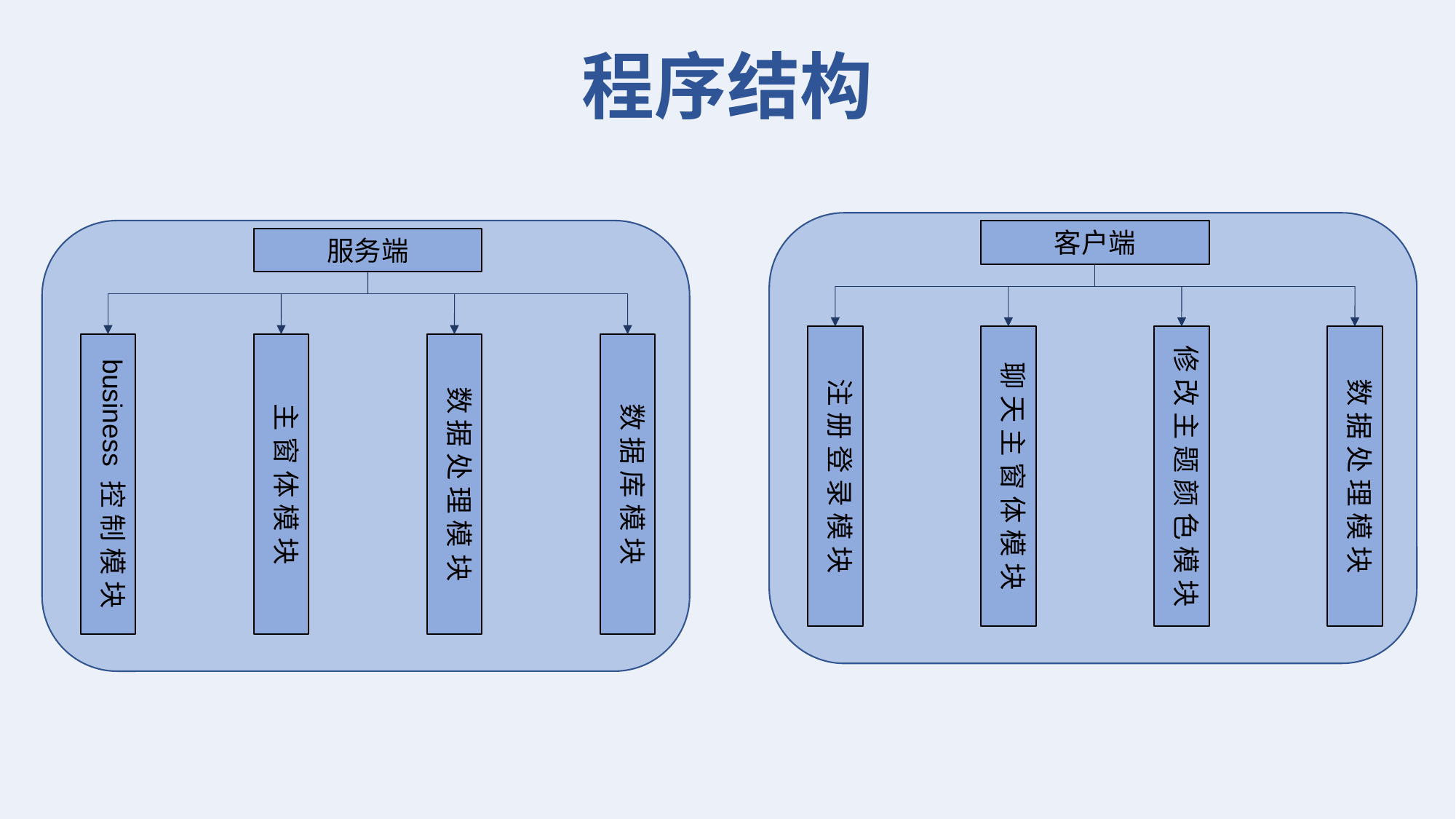

程序结构

客户端
注 册 登 录 模 块
修 改 主 题 颜 色 模 块
数 据 处 理 模 块
聊 天 主 窗 体 模 块

服务端
business 控 制 模 块
数 据 处 理 模 块
数 据 库 模 块
主 窗 体 模 块